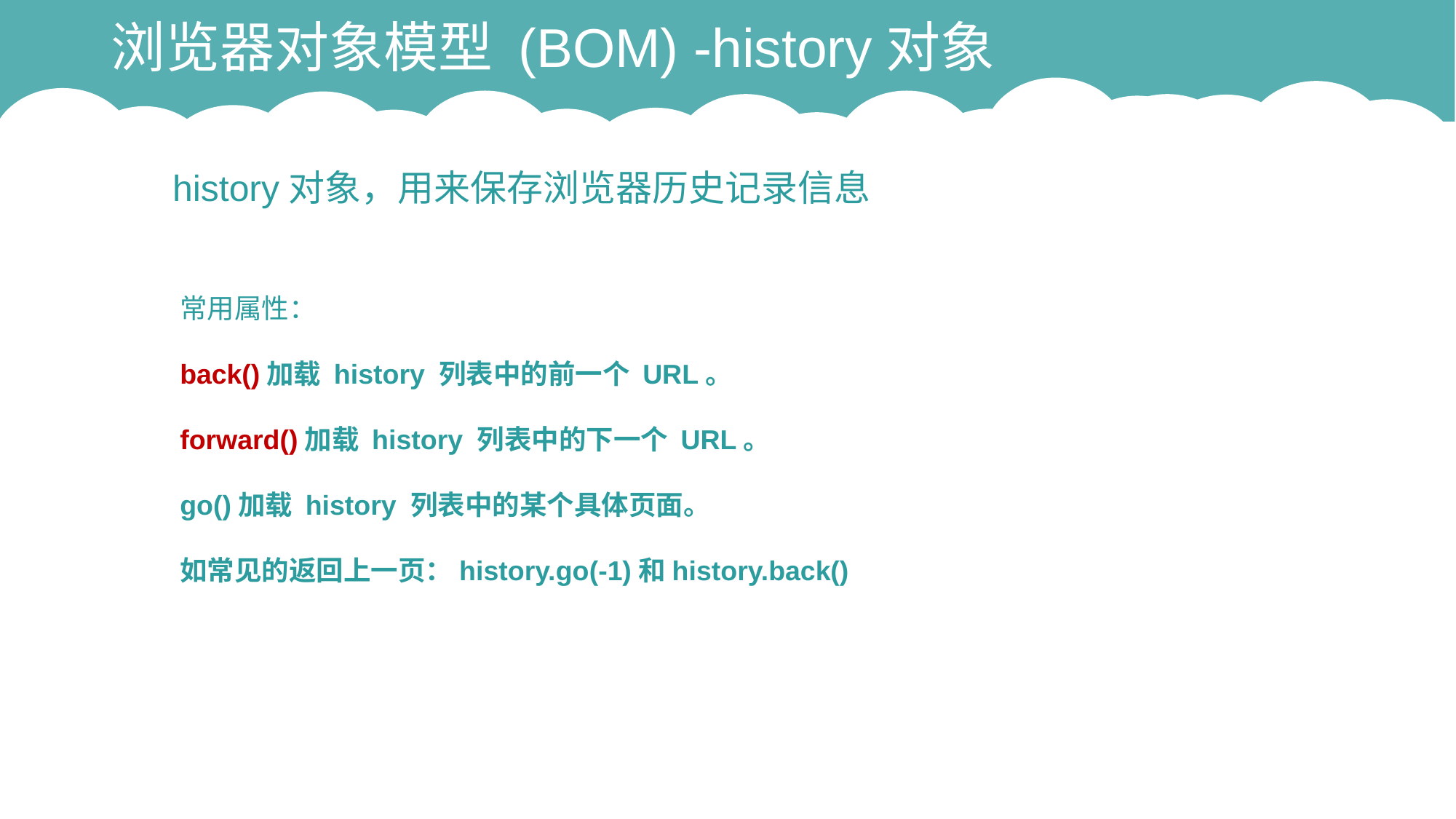

# 浏览器对象模型 (BOM) -history对象
history对象，用来保存浏览器历史记录信息
常用属性：

back()加载 history 列表中的前一个 URL。

forward()加载 history 列表中的下一个 URL。

go()加载 history 列表中的某个具体页面。

如常见的返回上一页：history.go(-1)和history.back()